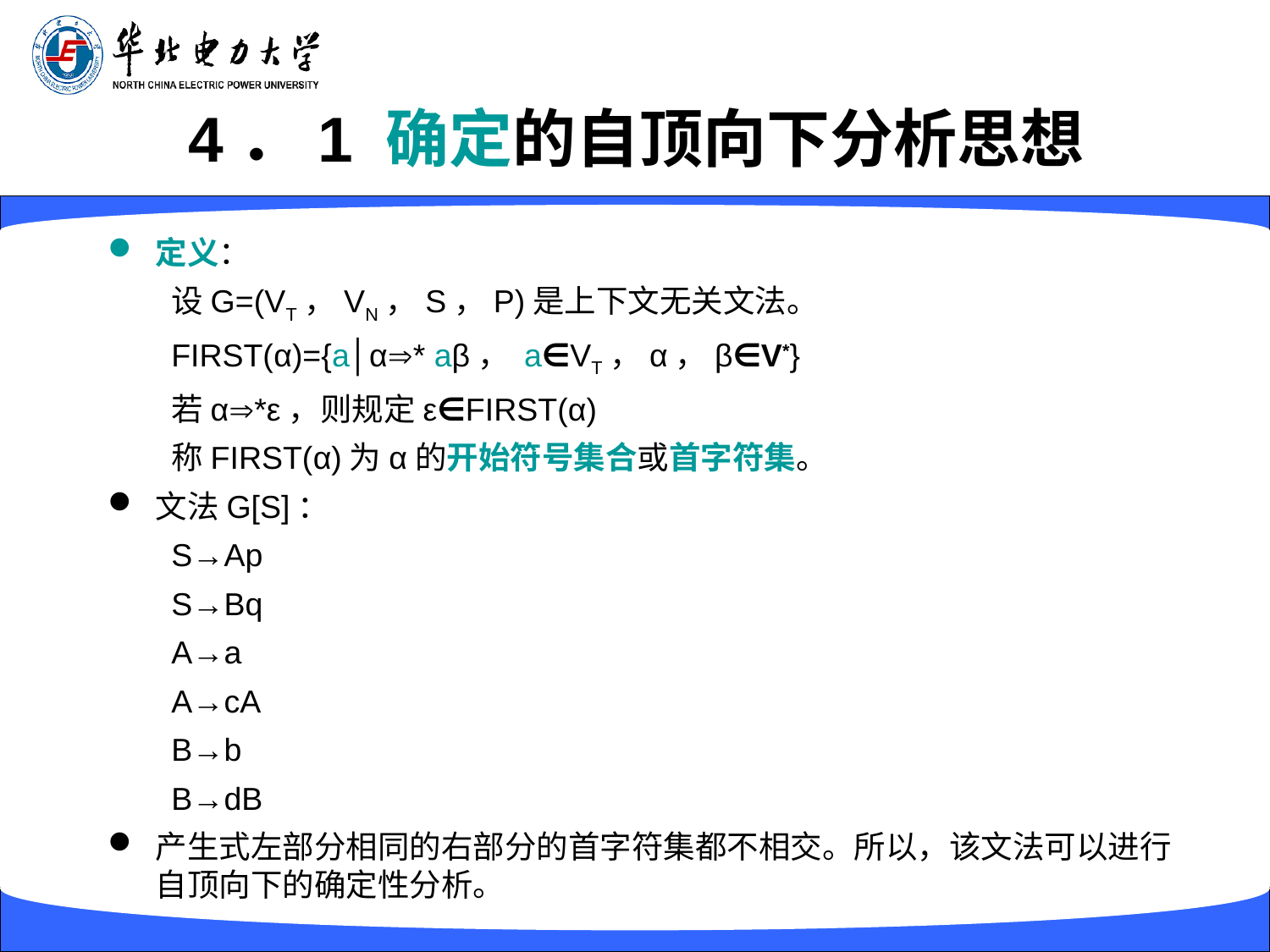

# 4．1 确定的自顶向下分析思想
定义：
设G=(VT，VN，S，P)是上下文无关文法。
FIRST(α)={a│α⇒* aβ， a∈VT，α，β∈V*}
若α⇒*ε，则规定ε∈FIRST(α)
称FIRST(α)为α的开始符号集合或首字符集。
文法G[S]：
S→Ap
S→Bq
A→a
A→cA
B→b
B→dB
产生式左部分相同的右部分的首字符集都不相交。所以，该文法可以进行自顶向下的确定性分析。